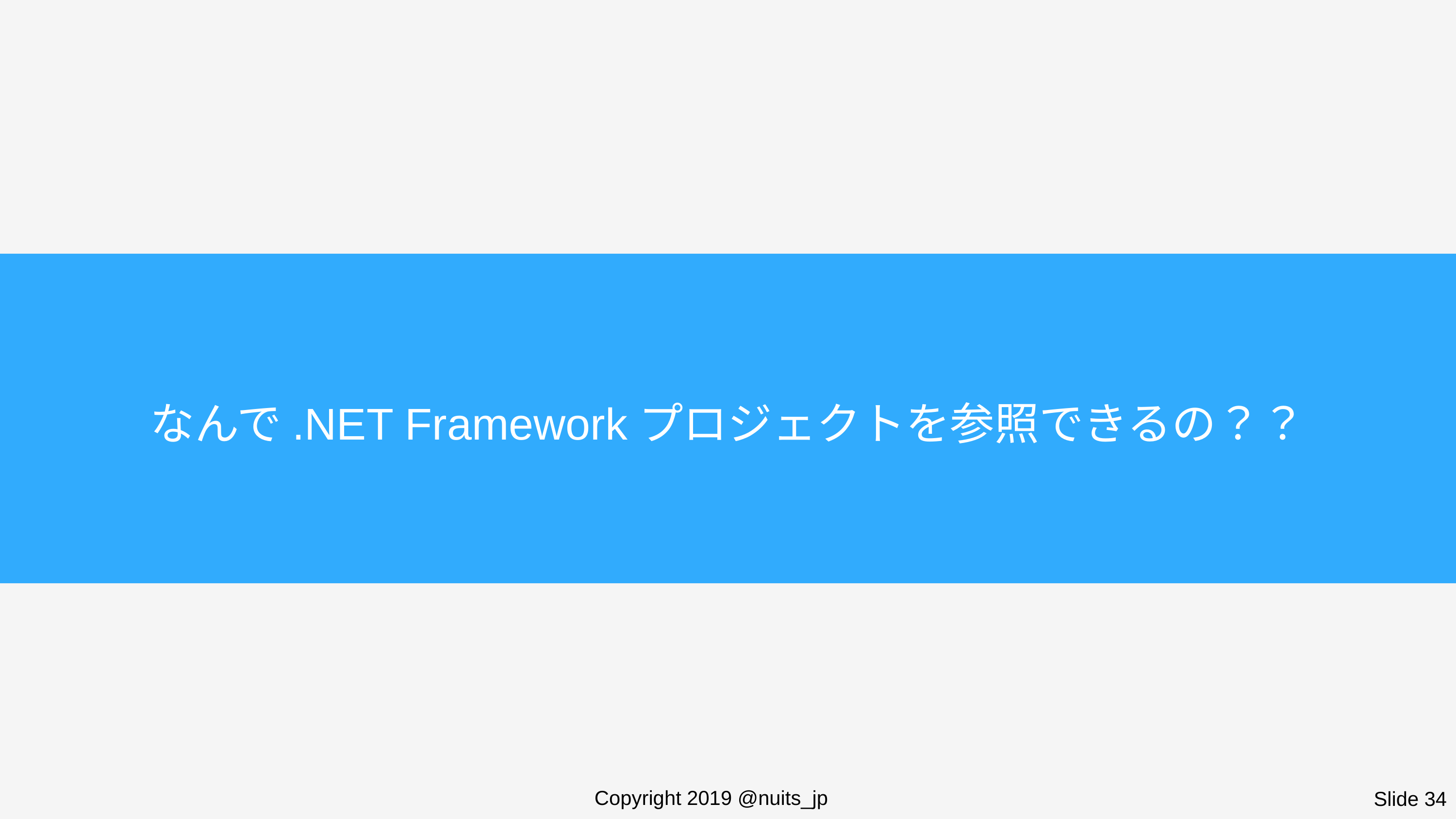

なんで.NET Frameworkプロジェクトを参照できるの？？
Copyright 2019 @nuits_jp
Slide 34